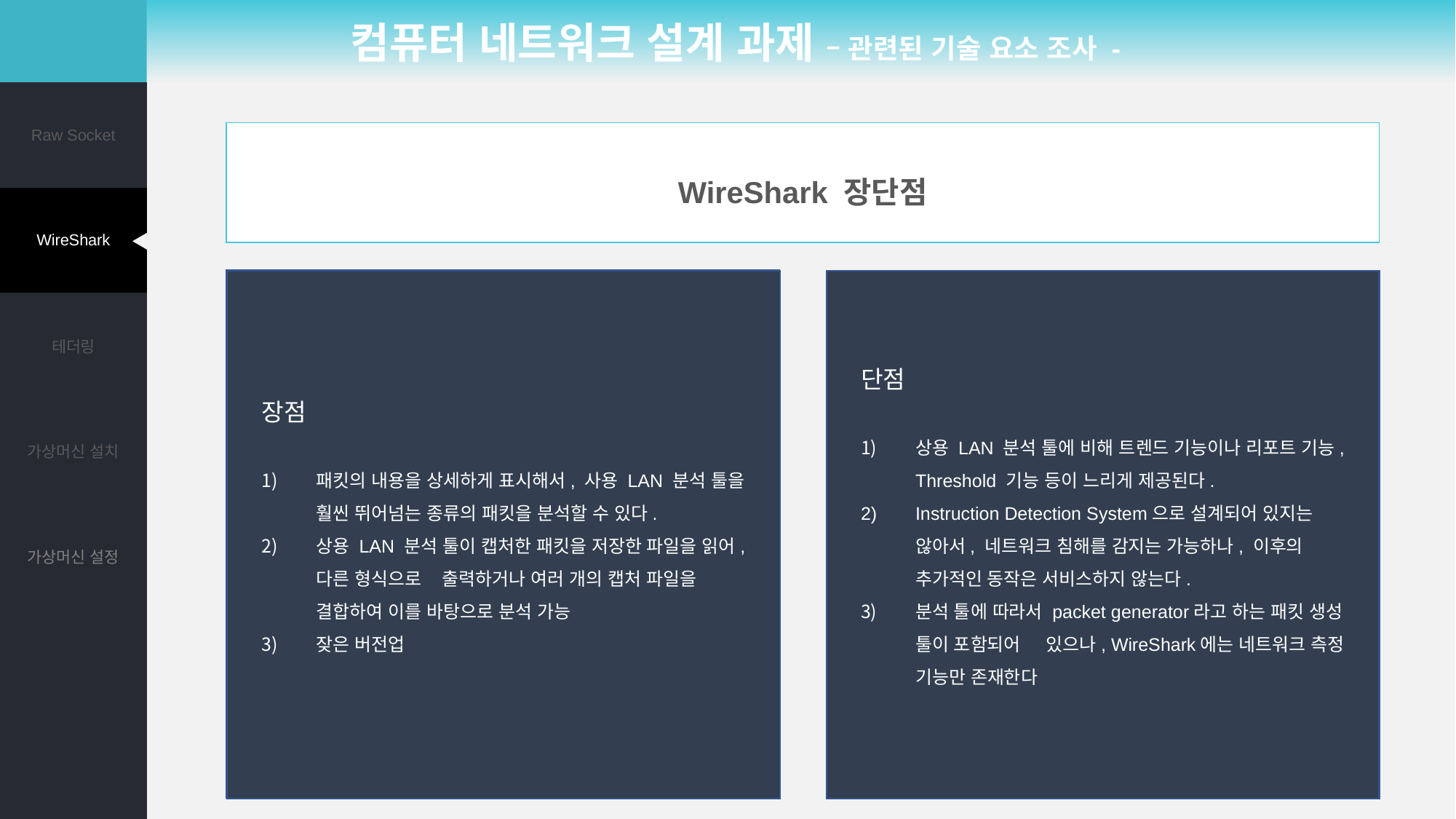

컴퓨터 네트워크 설계 과제 – 관련된 기술 요소 조사 -
| Raw Socket |
| --- |
| WireShark |
| 테더링 |
| 가상머신 설치 |
| 가상머신 설정 |
|  |
|  |
WireShark 장단점

장점

패킷의 내용을 상세하게 표시해서, 사용 LAN 분석 툴을 훨씬 뛰어넘는 종류의 패킷을 분석할 수 있다.
상용 LAN 분석 툴이 캡처한 패킷을 저장한 파일을 읽어, 다른 형식으로    출력하거나 여러 개의 캡처 파일을 결합하여 이를 바탕으로 분석 가능
잦은 버전업

단점

상용 LAN 분석 툴에 비해 트렌드 기능이나 리포트 기능, Threshold 기능 등이 느리게 제공된다.
Instruction Detection System으로 설계되어 있지는 않아서, 네트워크 침해를 감지는 가능하나, 이후의 추가적인 동작은 서비스하지 않는다.
분석 툴에 따라서 packet generator라고 하는 패킷 생성 툴이 포함되어     있으나, WireShark에는 네트워크 측정 기능만 존재한다